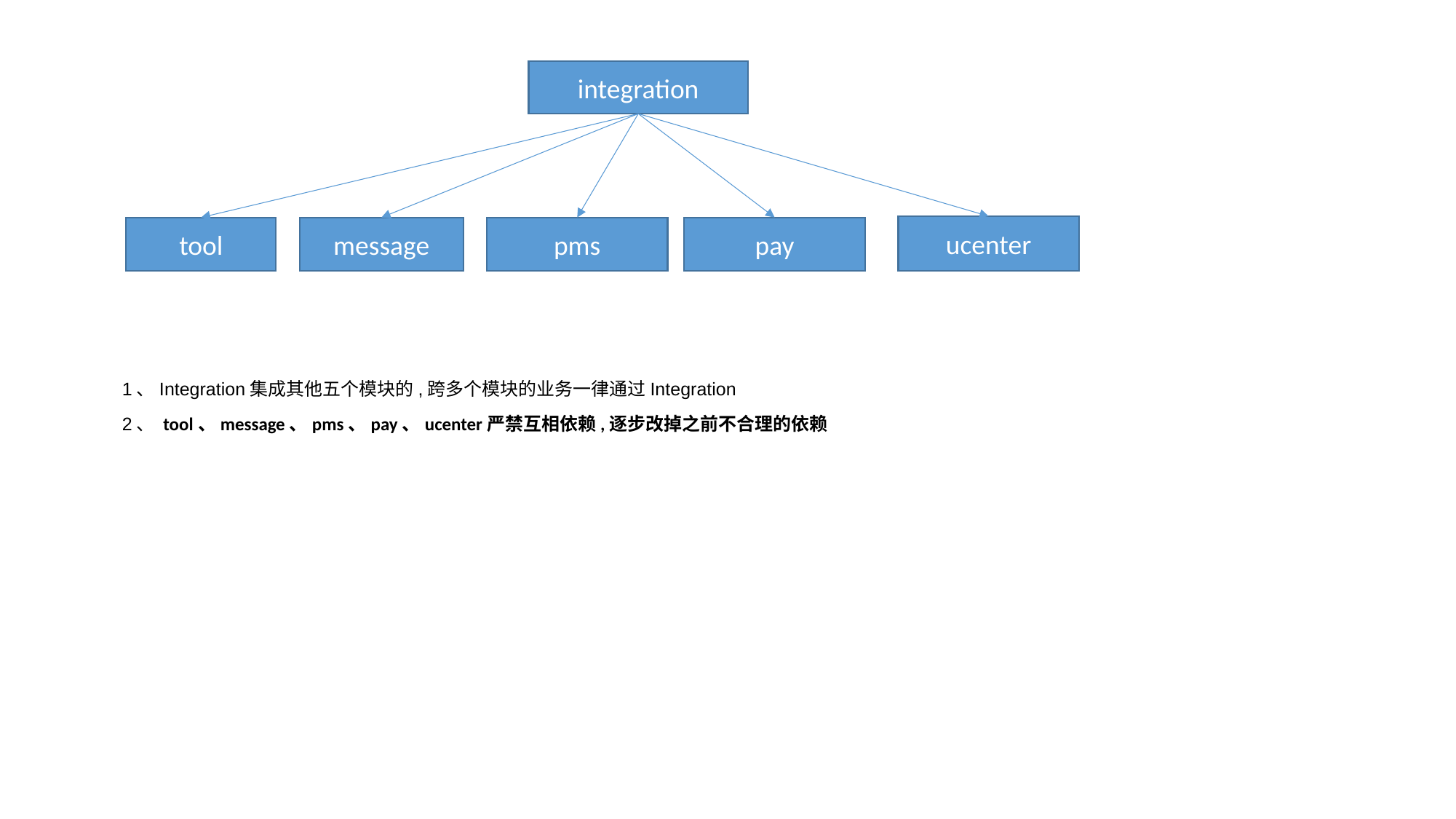

integration
ucenter
message
pms
pay
tool
1、Integration集成其他五个模块的,跨多个模块的业务一律通过Integration
2、 tool、message、pms、pay、ucenter严禁互相依赖,逐步改掉之前不合理的依赖